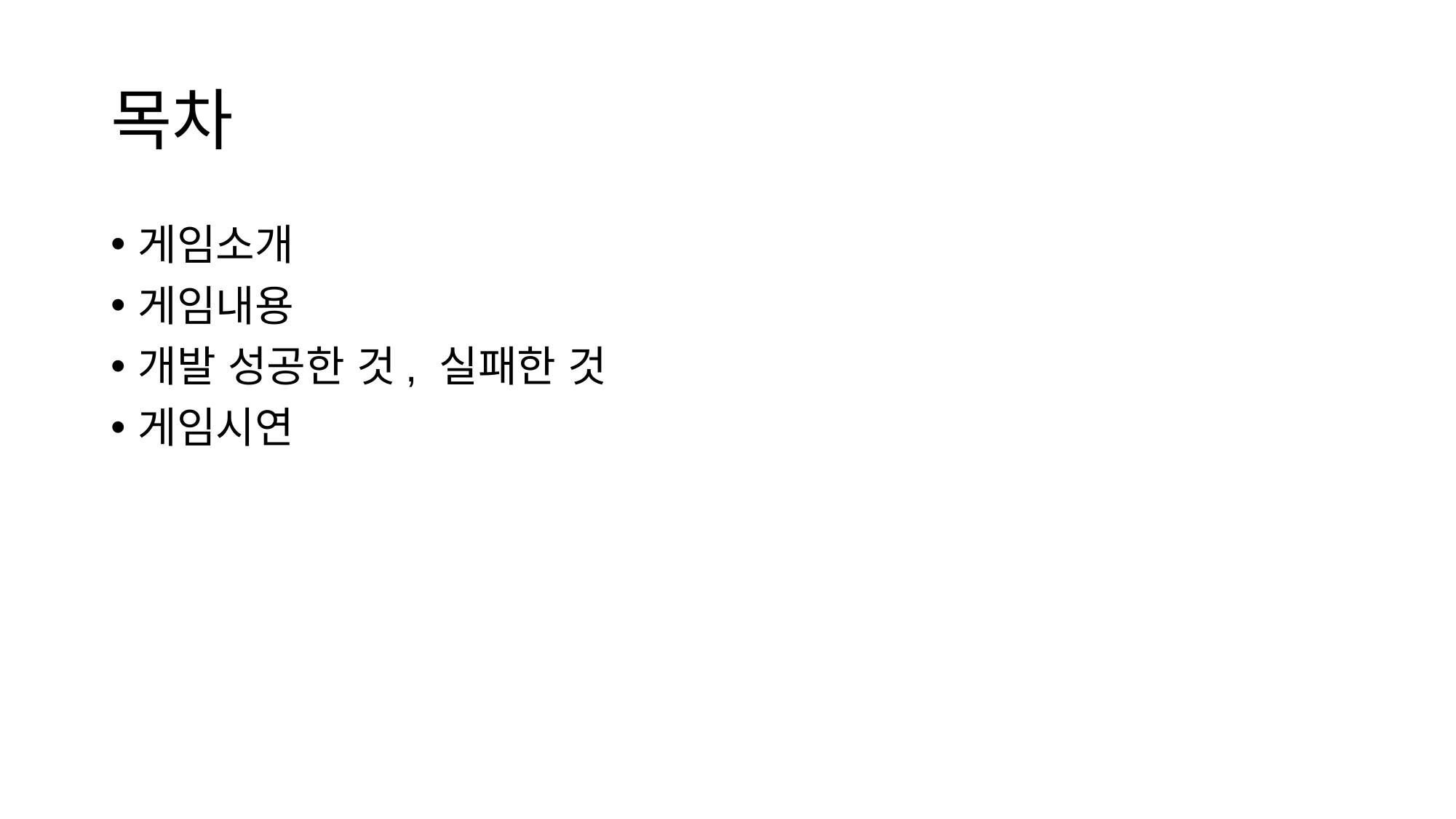

# 목차
게임소개
게임내용
개발 성공한 것, 실패한 것
게임시연